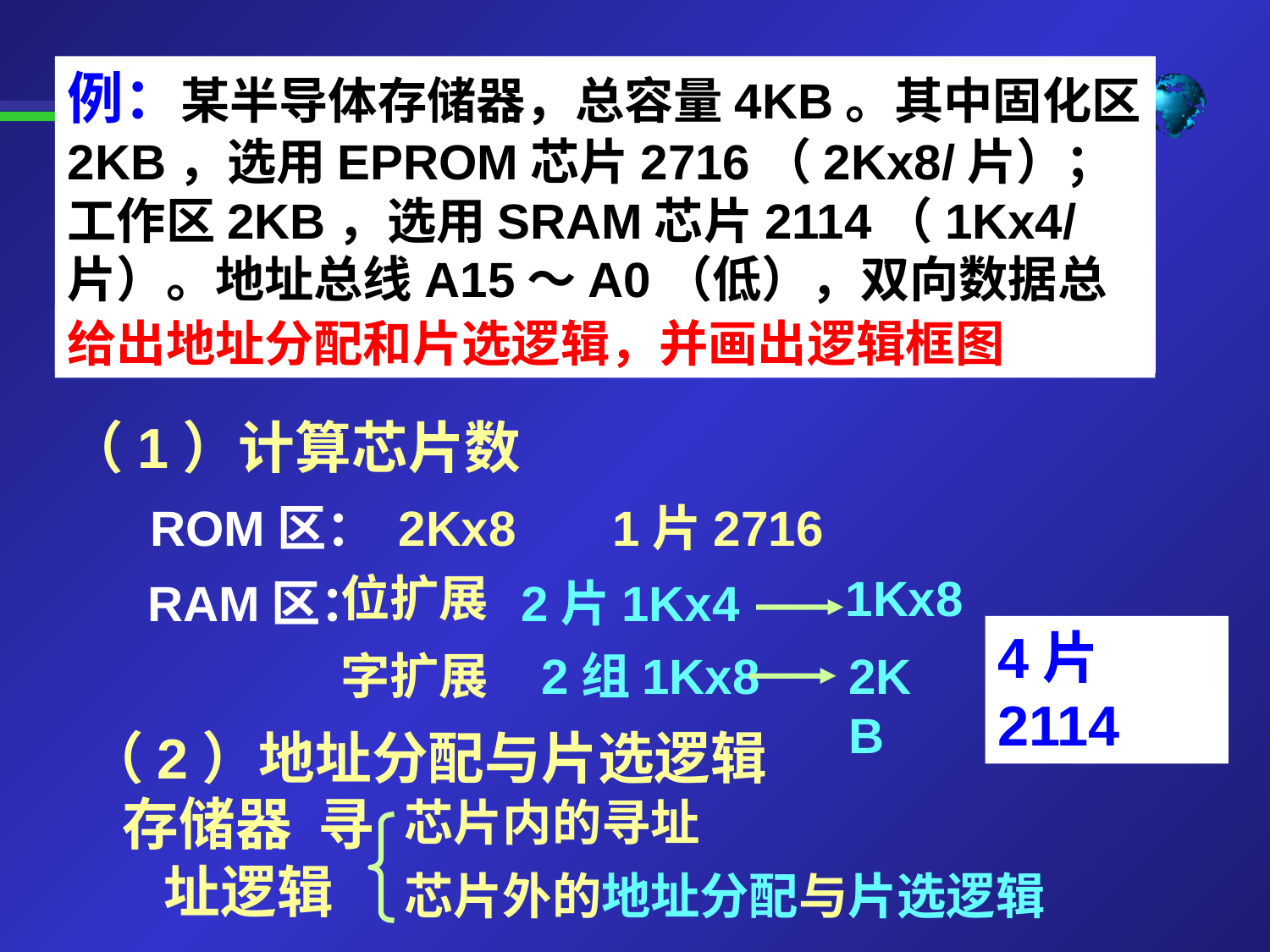

例：某半导体存储器，总容量4KB。其中固化区2KB，选用EPROM芯片2716（2Kx8/片）；工作区2KB，选用SRAM芯片2114（1Kx4/片）。地址总线A15～A0（低），双向数据总线D7～D0。
给出地址分配和片选逻辑，并画出逻辑框图
（1）计算芯片数
ROM区： 2Kx8       1片2716
位扩展
1Kx8
RAM区：
2片1Kx4

4片2114
字扩展
2组1Kx8
2KB

（2）地址分配与片选逻辑
存储器  寻址逻辑
芯片内的寻址

芯片外的地址分配与片选逻辑
42